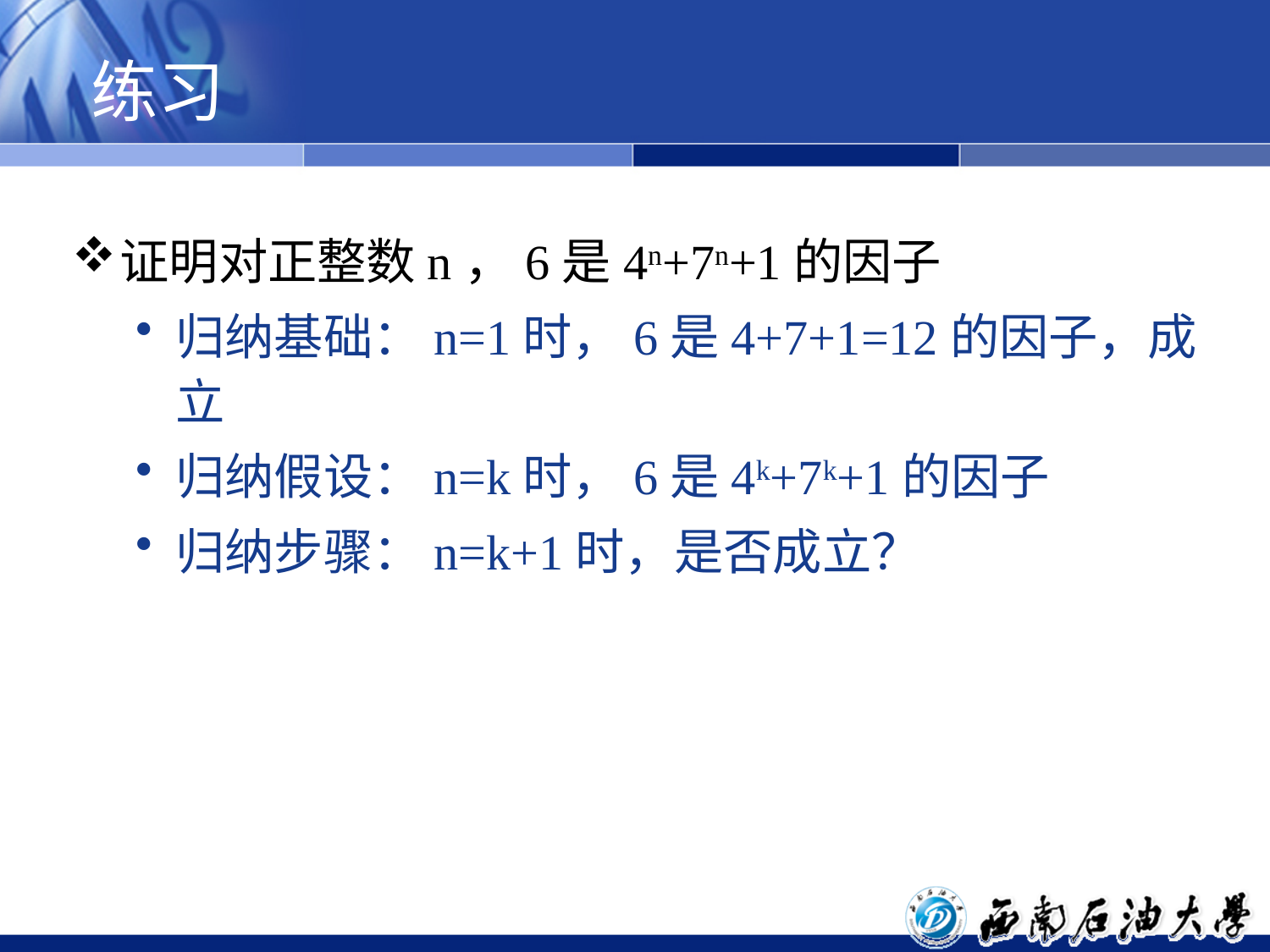

# 练习
证明对正整数n，6是4n+7n+1的因子
归纳基础：n=1时，6是4+7+1=12的因子，成立
归纳假设：n=k时，6是4k+7k+1的因子
归纳步骤：n=k+1时，是否成立？